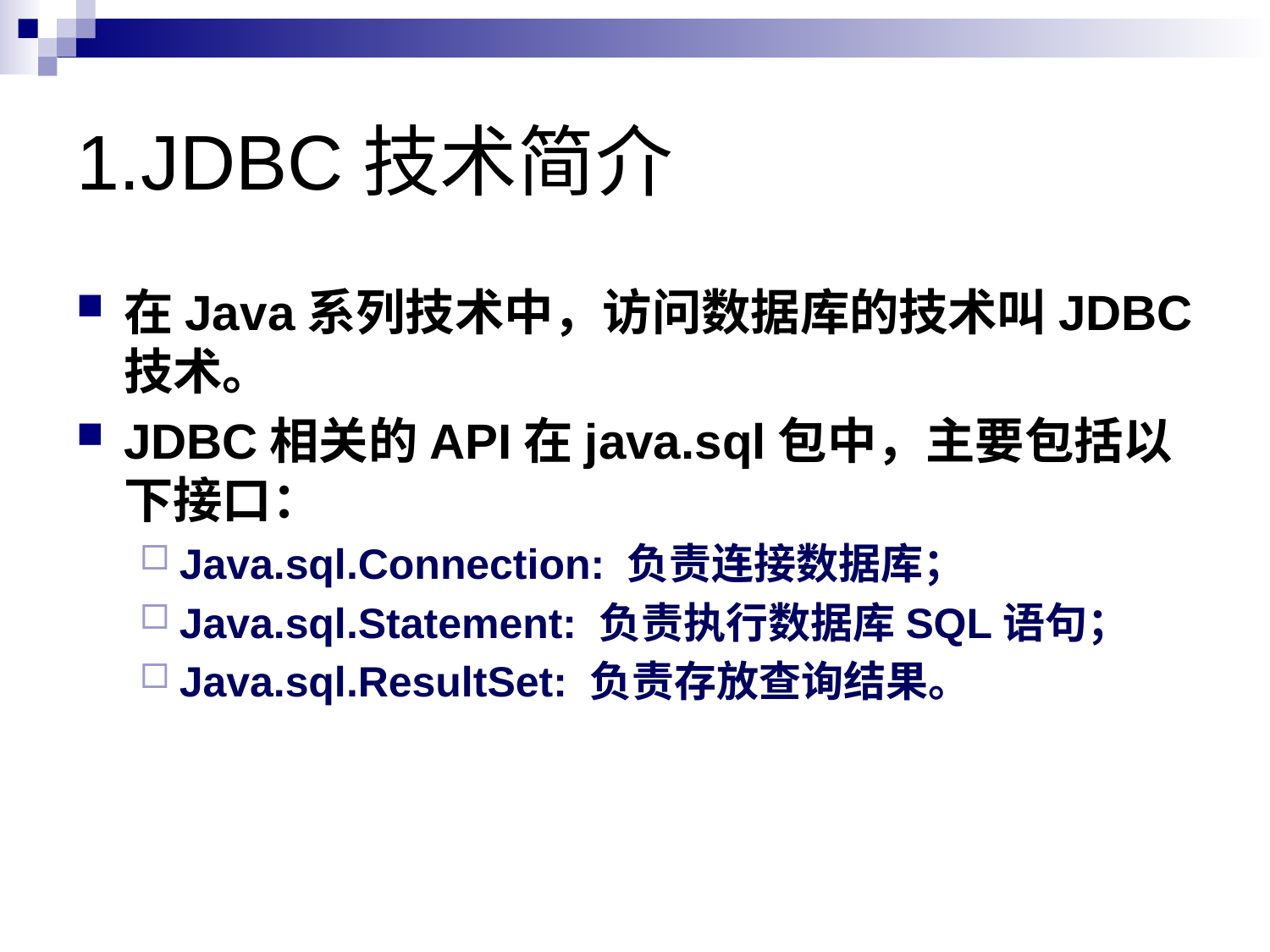

# 1.JDBC技术简介
在Java系列技术中，访问数据库的技术叫JDBC技术。
JDBC相关的API在java.sql包中，主要包括以下接口：
Java.sql.Connection: 负责连接数据库；
Java.sql.Statement: 负责执行数据库SQL语句；
Java.sql.ResultSet: 负责存放查询结果。

2